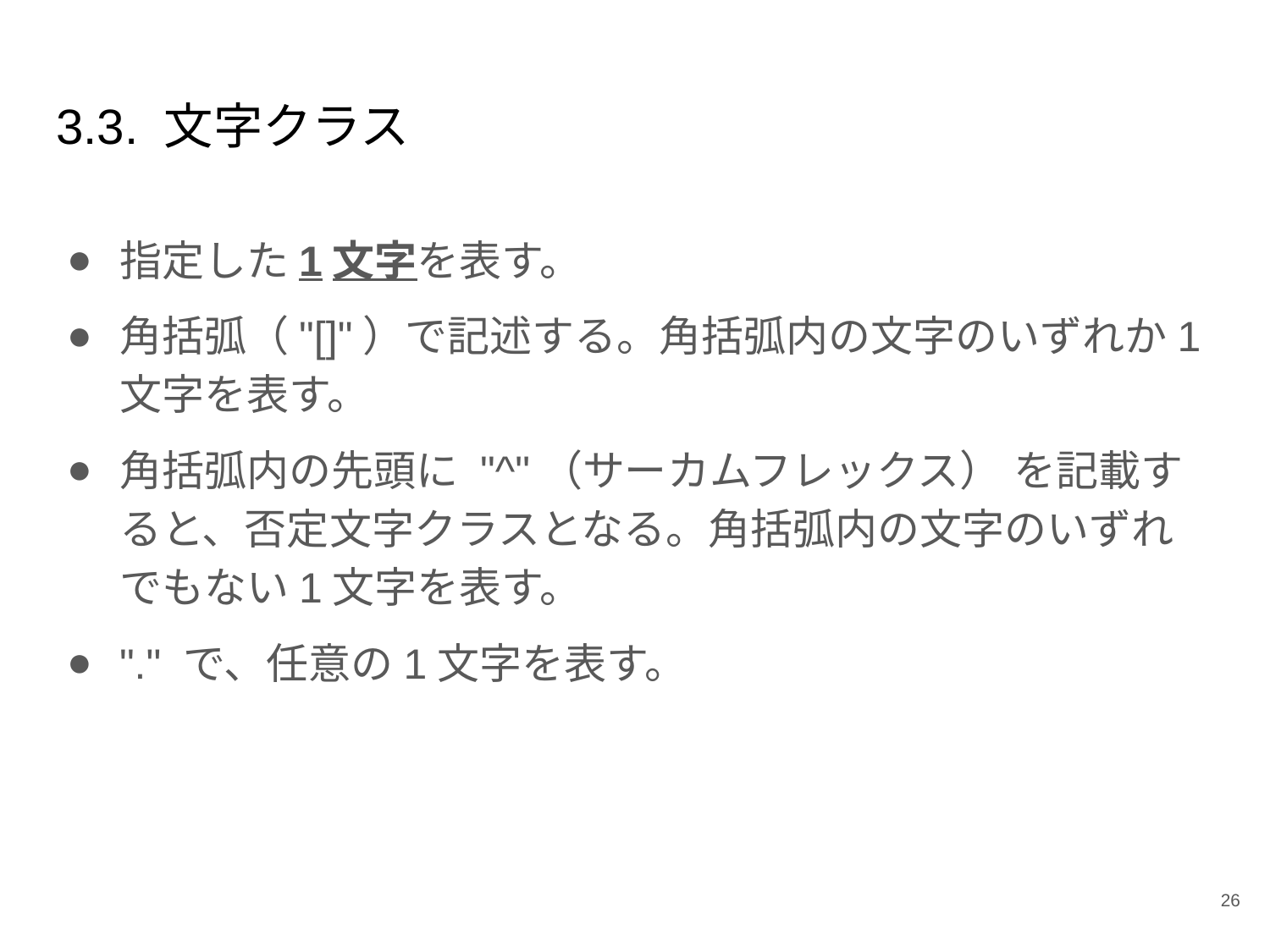

# 3.3. 文字クラス
指定した1文字を表す。
角括弧（"[]"）で記述する。角括弧内の文字のいずれか1文字を表す。
角括弧内の先頭に "^"（サーカムフレックス） を記載すると、否定文字クラスとなる。角括弧内の文字のいずれでもない1文字を表す。
"." で、任意の1文字を表す。

26